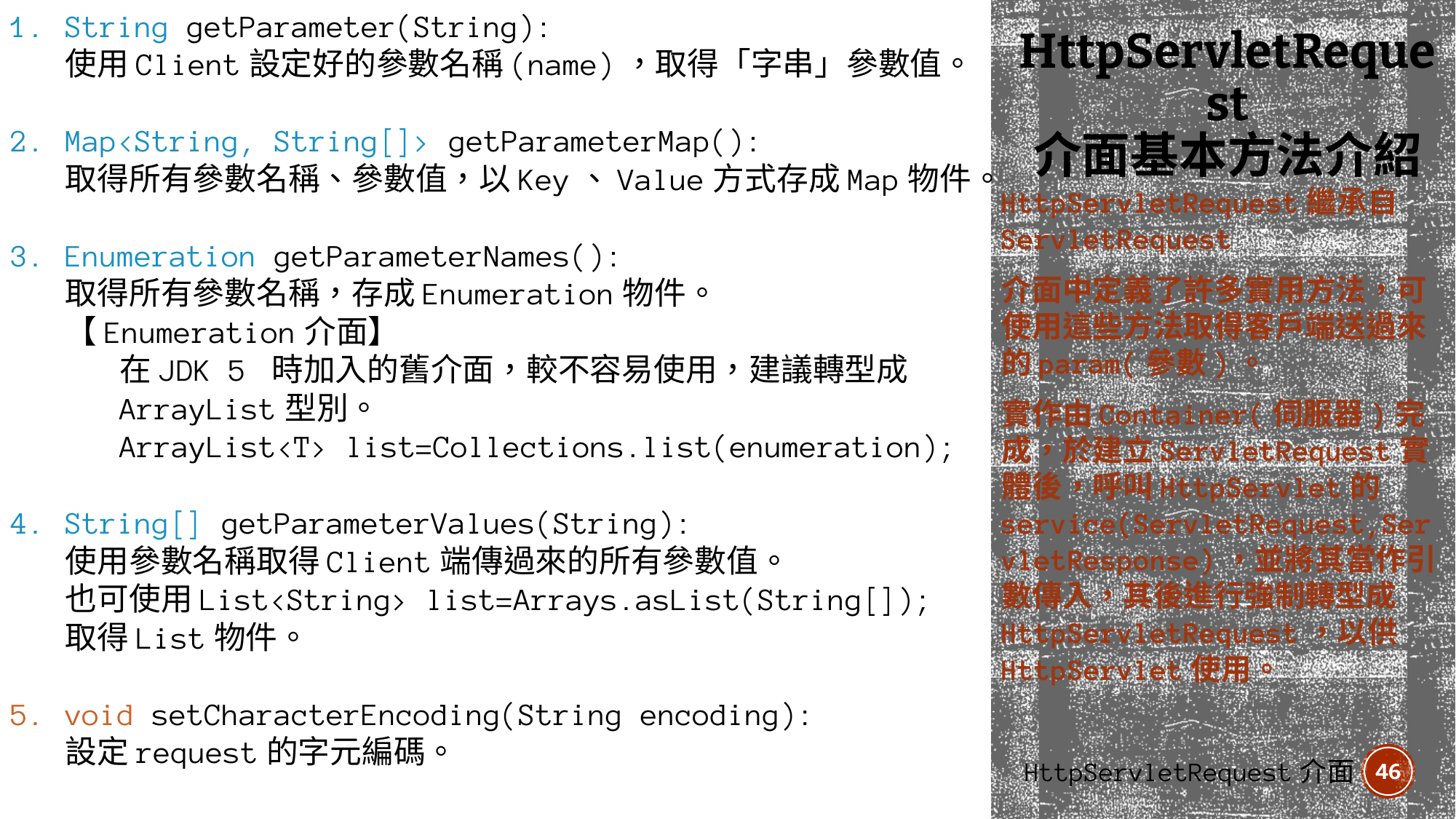

String getParameter(String):
使用Client設定好的參數名稱(name)，取得「字串」參數值。

Map<String, String[]> getParameterMap():
取得所有參數名稱、參數值，以Key、Value方式存成Map物件。

Enumeration getParameterNames():
取得所有參數名稱，存成Enumeration物件。
【Enumeration介面】
在JDK 5 時加入的舊介面，較不容易使用，建議轉型成ArrayList型別。
ArrayList<T> list=Collections.list(enumeration);

String[] getParameterValues(String):
使用參數名稱取得Client端傳過來的所有參數值。
也可使用List<String> list=Arrays.asList(String[]);
取得List物件。

void setCharacterEncoding(String encoding):
設定request的字元編碼。
HttpServletRequest
介面基本方法介紹
HttpServletRequest繼承自ServletRequest
介面中定義了許多實用方法，可使用這些方法取得客戶端送過來的param(參數)。
實作由Container(伺服器)完成，於建立ServletRequest實體後，呼叫HttpServlet的service(ServletRequest,ServletResponse)，並將其當作引數傳入，其後進行強制轉型成HttpServletRequest，以供HttpServlet使用。

HttpServletRequest介面
46